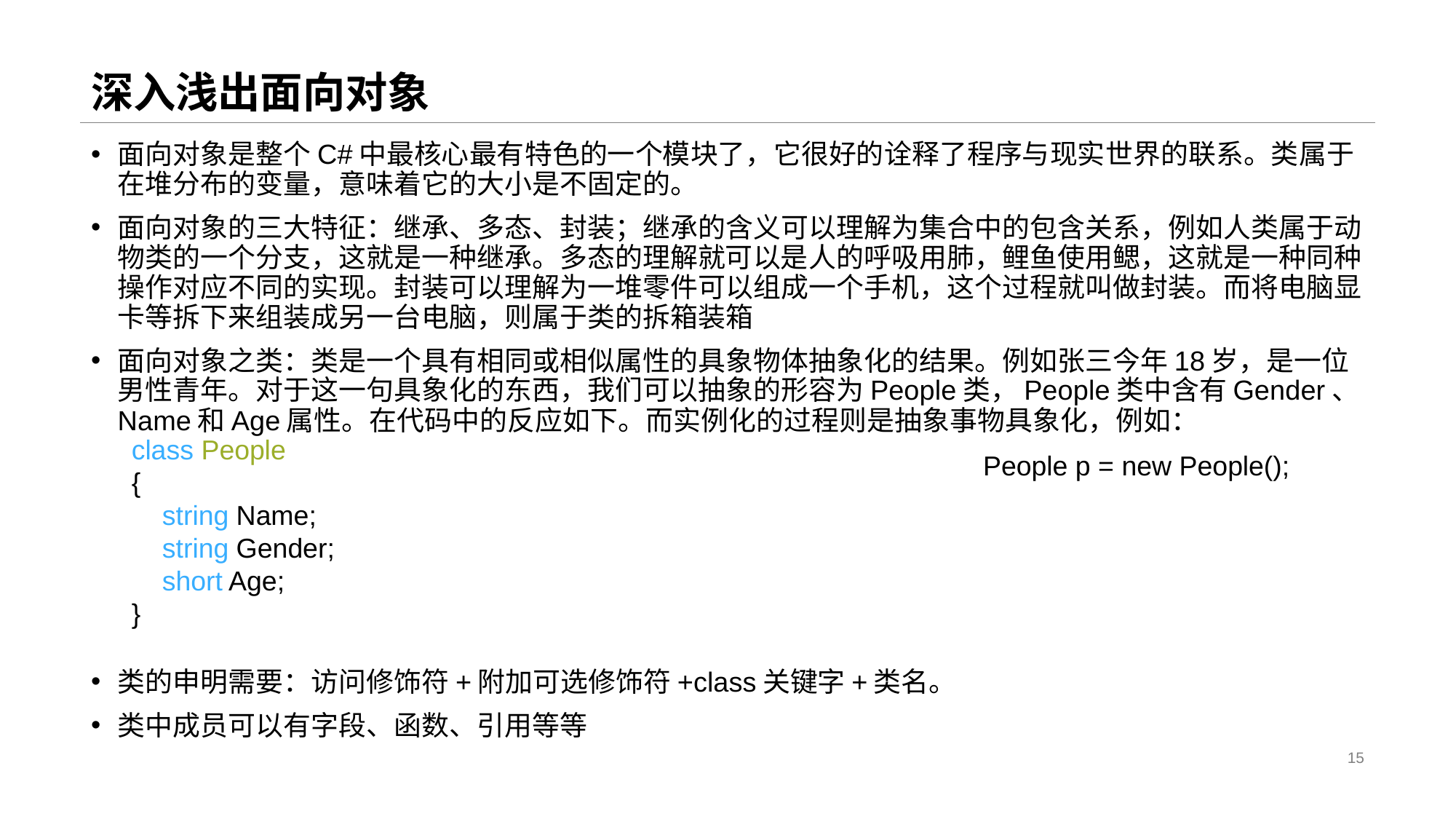

# 深入浅出面向对象
面向对象是整个C#中最核心最有特色的一个模块了，它很好的诠释了程序与现实世界的联系。类属于在堆分布的变量，意味着它的大小是不固定的。
面向对象的三大特征：继承、多态、封装；继承的含义可以理解为集合中的包含关系，例如人类属于动物类的一个分支，这就是一种继承。多态的理解就可以是人的呼吸用肺，鲤鱼使用鳃，这就是一种同种操作对应不同的实现。封装可以理解为一堆零件可以组成一个手机，这个过程就叫做封装。而将电脑显卡等拆下来组装成另一台电脑，则属于类的拆箱装箱
面向对象之类：类是一个具有相同或相似属性的具象物体抽象化的结果。例如张三今年18岁，是一位男性青年。对于这一句具象化的东西，我们可以抽象的形容为People类，People类中含有Gender、Name和Age属性。在代码中的反应如下。而实例化的过程则是抽象事物具象化，例如：

类的申明需要：访问修饰符+附加可选修饰符+class关键字+类名。
类中成员可以有字段、函数、引用等等
class People
{
    string Name;
    string Gender;
    short Age;
}
People p = new People();
15